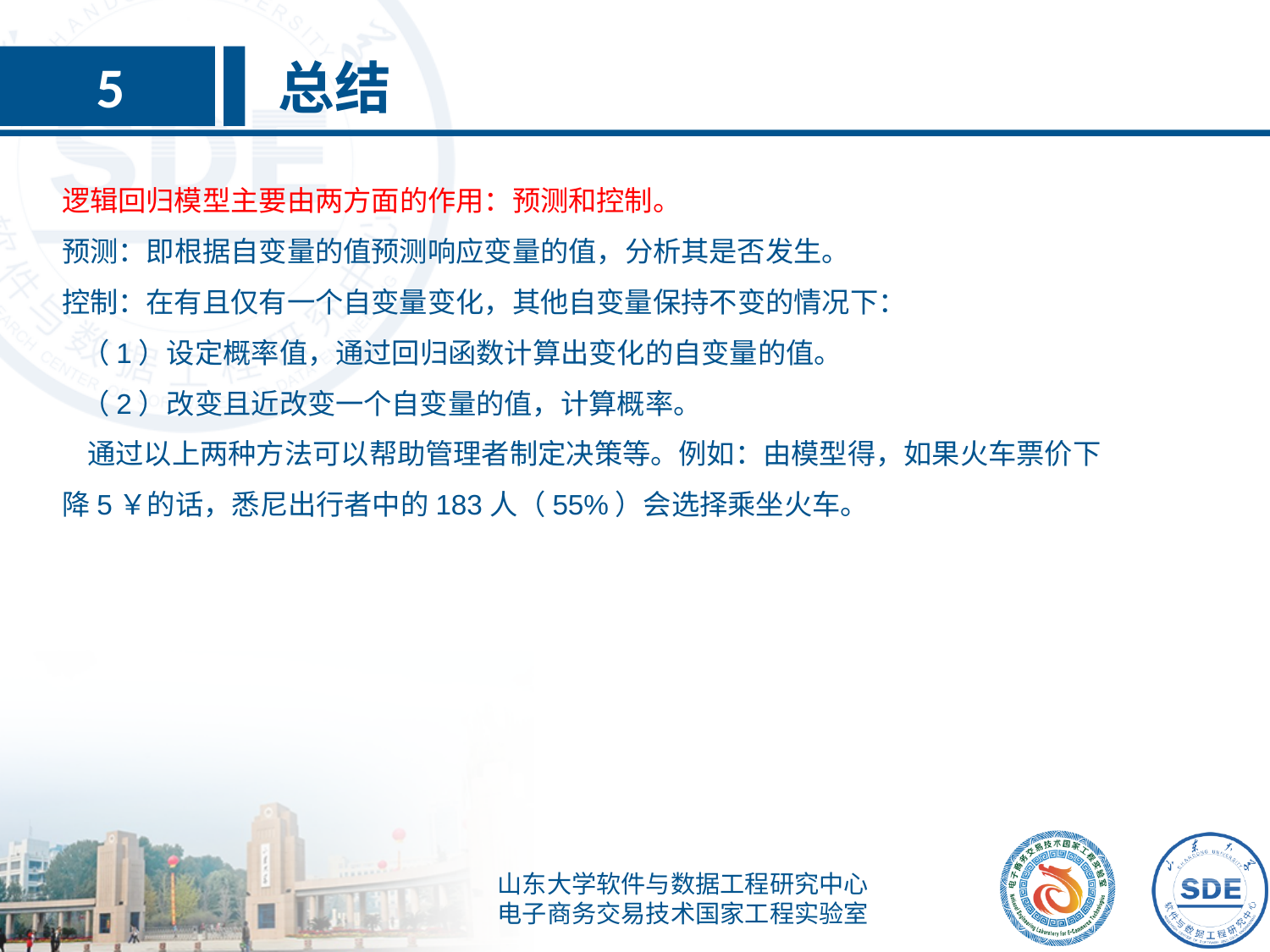

总结
5
逻辑回归模型主要由两方面的作用：预测和控制。
预测：即根据自变量的值预测响应变量的值，分析其是否发生。
控制：在有且仅有一个自变量变化，其他自变量保持不变的情况下：
  （1）设定概率值，通过回归函数计算出变化的自变量的值。
  （2）改变且近改变一个自变量的值，计算概率。
   通过以上两种方法可以帮助管理者制定决策等。例如：由模型得，如果火车票价下降5￥的话，悉尼出行者中的183人（55%）会选择乘坐火车。